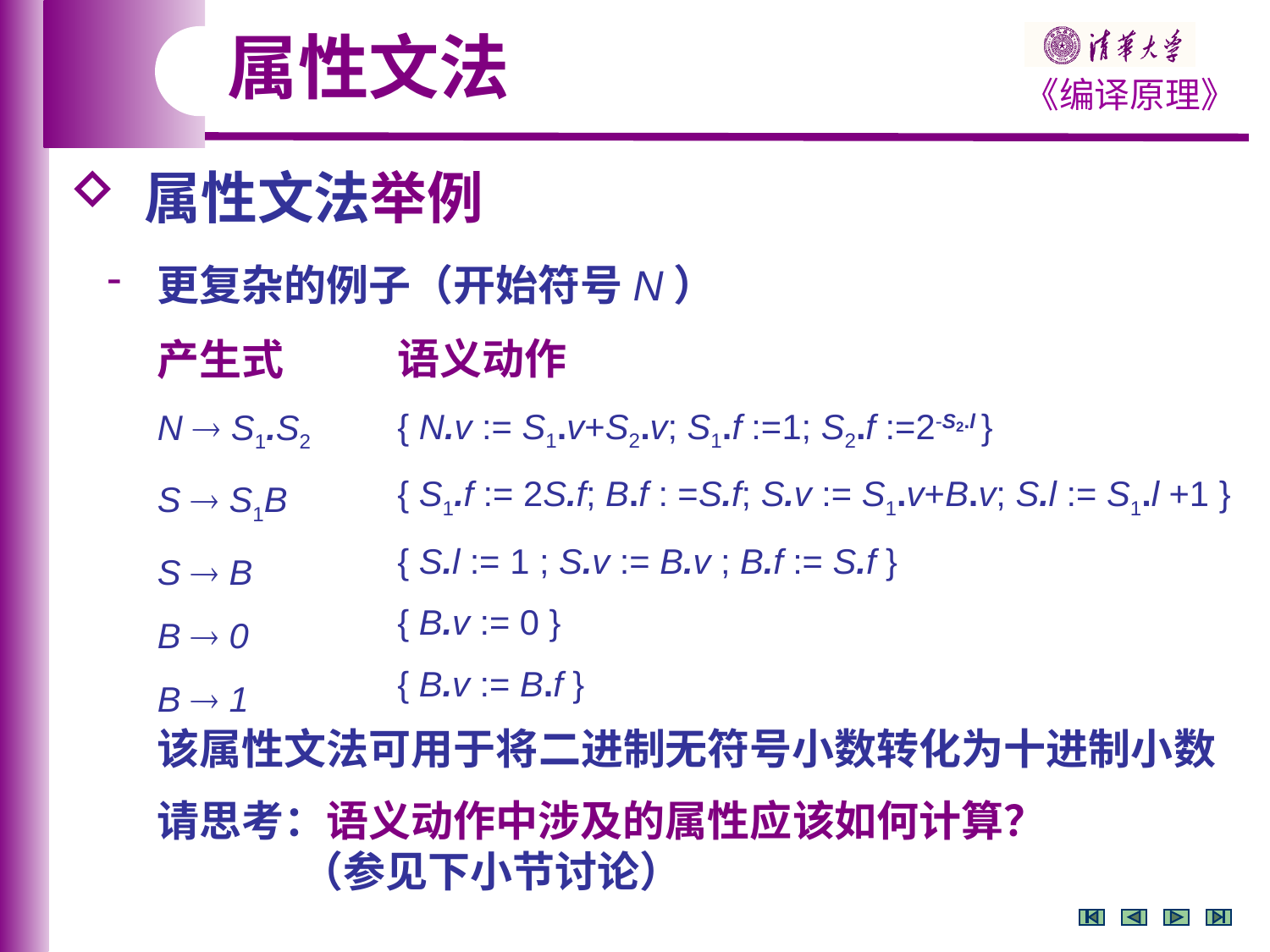

属性文法
 属性文法举例
 更复杂的例子（开始符号N）
语义动作

{ N.v := S1.v+S2.v; S1.f :=1; S2.f :=2-S2.l }

{ S1.f := 2S.f; B.f : =S.f; S.v := S1.v+B.v; S.l := S1.l +1 }

{ S.l := 1 ; S.v := B.v ; B.f := S.f }

{ B.v := 0 }

{ B.v := B.f }
产生式

N → S1.S2

S → S1B

S → B

B → 0

B → 1
该属性文法可用于将二进制无符号小数转化为十进制小数

请思考：语义动作中涉及的属性应该如何计算？
              （参见下小节讨论）